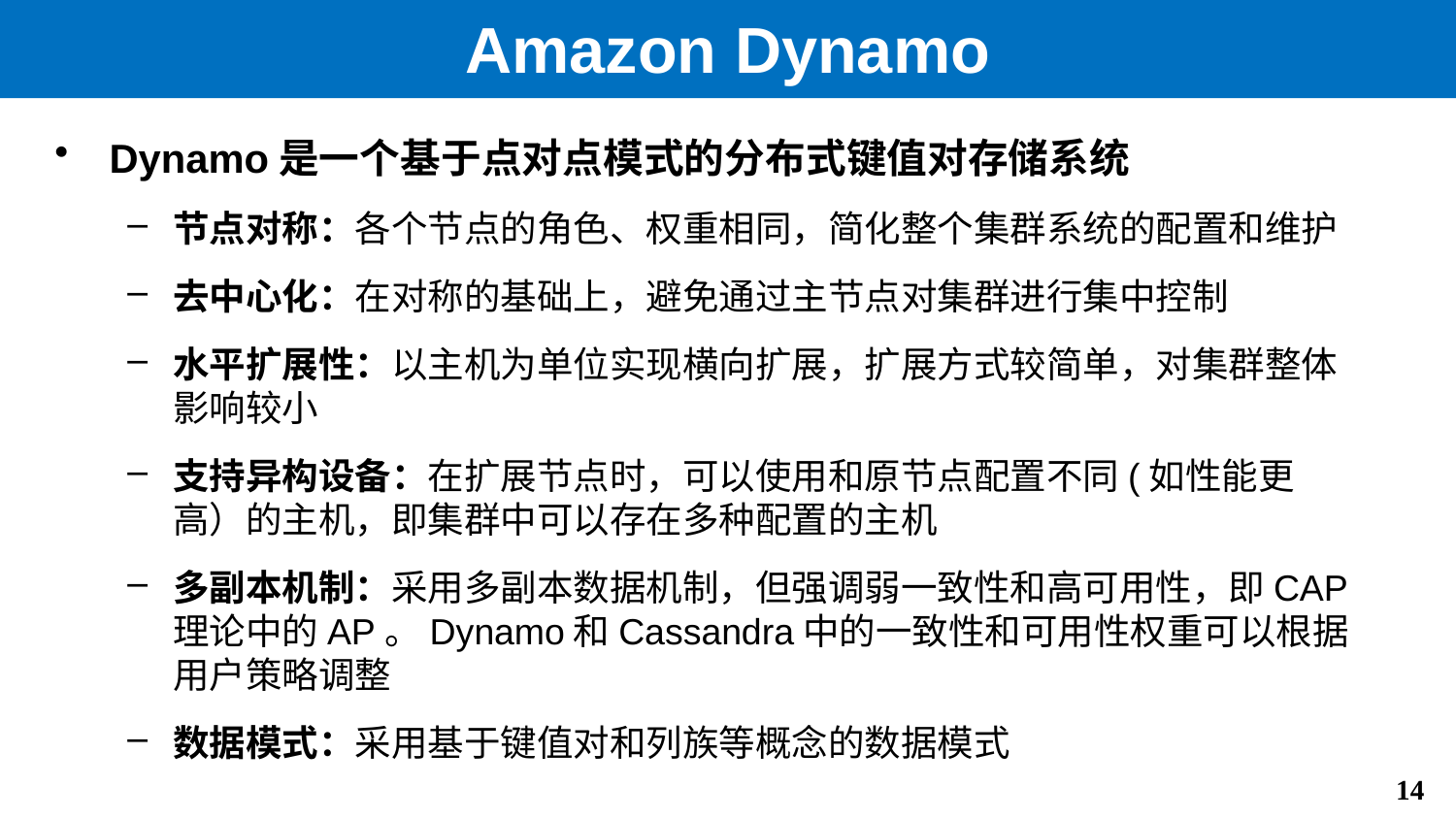

# Amazon Dynamo
Dynamo是一个基于点对点模式的分布式键值对存储系统
节点对称：各个节点的角色、权重相同，简化整个集群系统的配置和维护
去中心化：在对称的基础上，避免通过主节点对集群进行集中控制
水平扩展性：以主机为单位实现横向扩展，扩展方式较简单，对集群整体影响较小
支持异构设备：在扩展节点时，可以使用和原节点配置不同(如性能更高）的主机，即集群中可以存在多种配置的主机
多副本机制：采用多副本数据机制，但强调弱一致性和高可用性，即CAP理论中的AP。Dynamo和Cassandra中的一致性和可用性权重可以根据用户策略调整
数据模式：采用基于键值对和列族等概念的数据模式